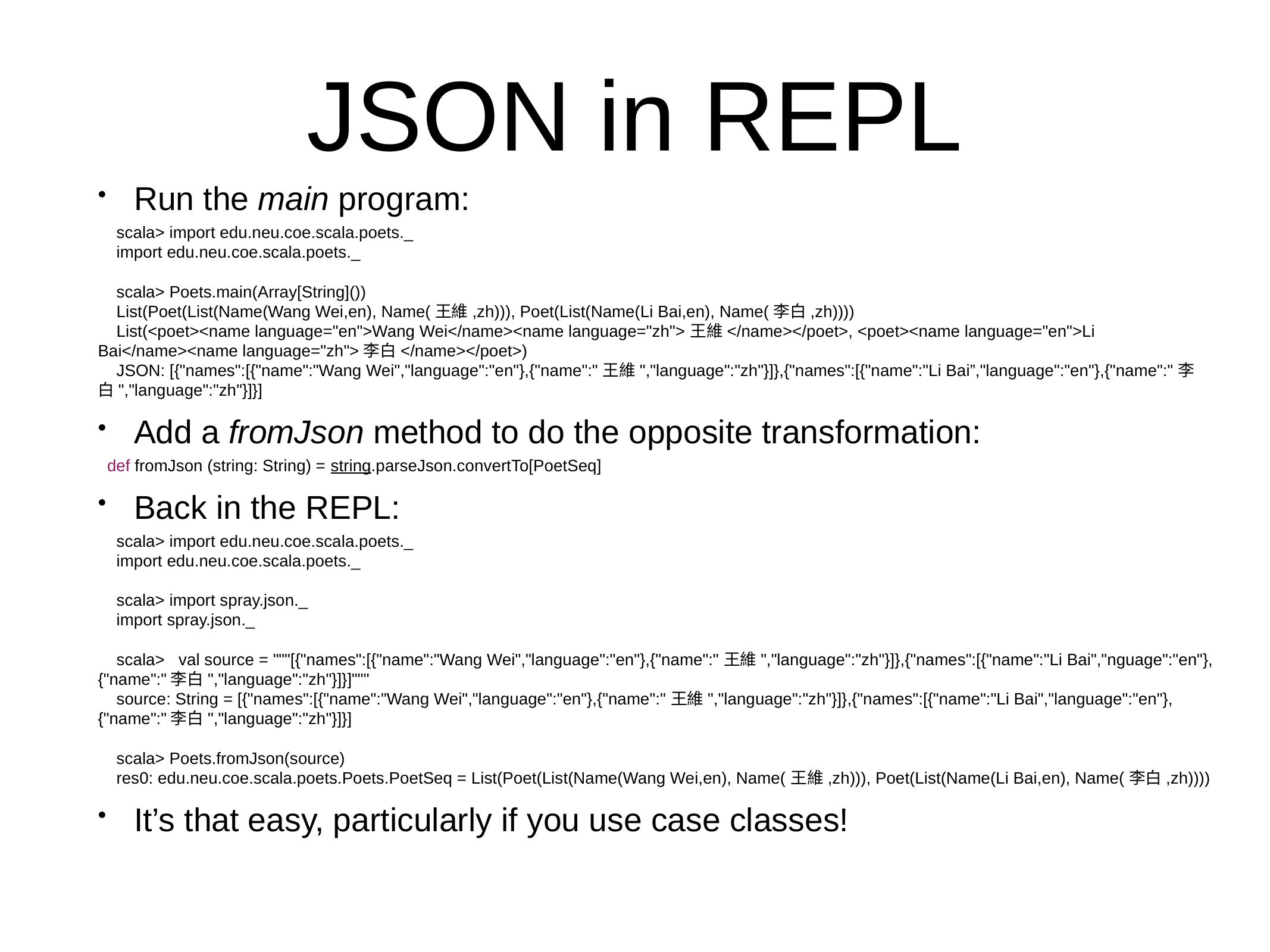

# JSON in REPL
Run the main program:
scala> import edu.neu.coe.scala.poets._
import edu.neu.coe.scala.poets._

scala> Poets.main(Array[String]())
List(Poet(List(Name(Wang Wei,en), Name(王維,zh))), Poet(List(Name(Li Bai,en), Name(李白,zh))))
List(<poet><name language="en">Wang Wei</name><name language="zh">王維</name></poet>, <poet><name language="en">Li Bai</name><name language="zh">李白</name></poet>)
JSON: [{"names":[{"name":"Wang Wei","language":"en"},{"name":"王維","language":"zh"}]},{"names":[{"name":"Li Bai”,"language":"en"},{"name":"李白","language":"zh"}]}]
Add a fromJson method to do the opposite transformation:
  def fromJson (string: String) = string.parseJson.convertTo[PoetSeq]
Back in the REPL:
scala> import edu.neu.coe.scala.poets._
import edu.neu.coe.scala.poets._

scala> import spray.json._
import spray.json._

scala>   val source = """[{"names":[{"name":"Wang Wei","language":"en"},{"name":"王維","language":"zh"}]},{"names":[{"name":"Li Bai","nguage":"en"},{"name":"李白","language":"zh"}]}]"""
source: String = [{"names":[{"name":"Wang Wei","language":"en"},{"name":"王維","language":"zh"}]},{"names":[{"name":"Li Bai","language":"en"},{"name":"李白","language":"zh"}]}]

scala> Poets.fromJson(source)
res0: edu.neu.coe.scala.poets.Poets.PoetSeq = List(Poet(List(Name(Wang Wei,en), Name(王維,zh))), Poet(List(Name(Li Bai,en), Name(李白,zh))))
It’s that easy, particularly if you use case classes!